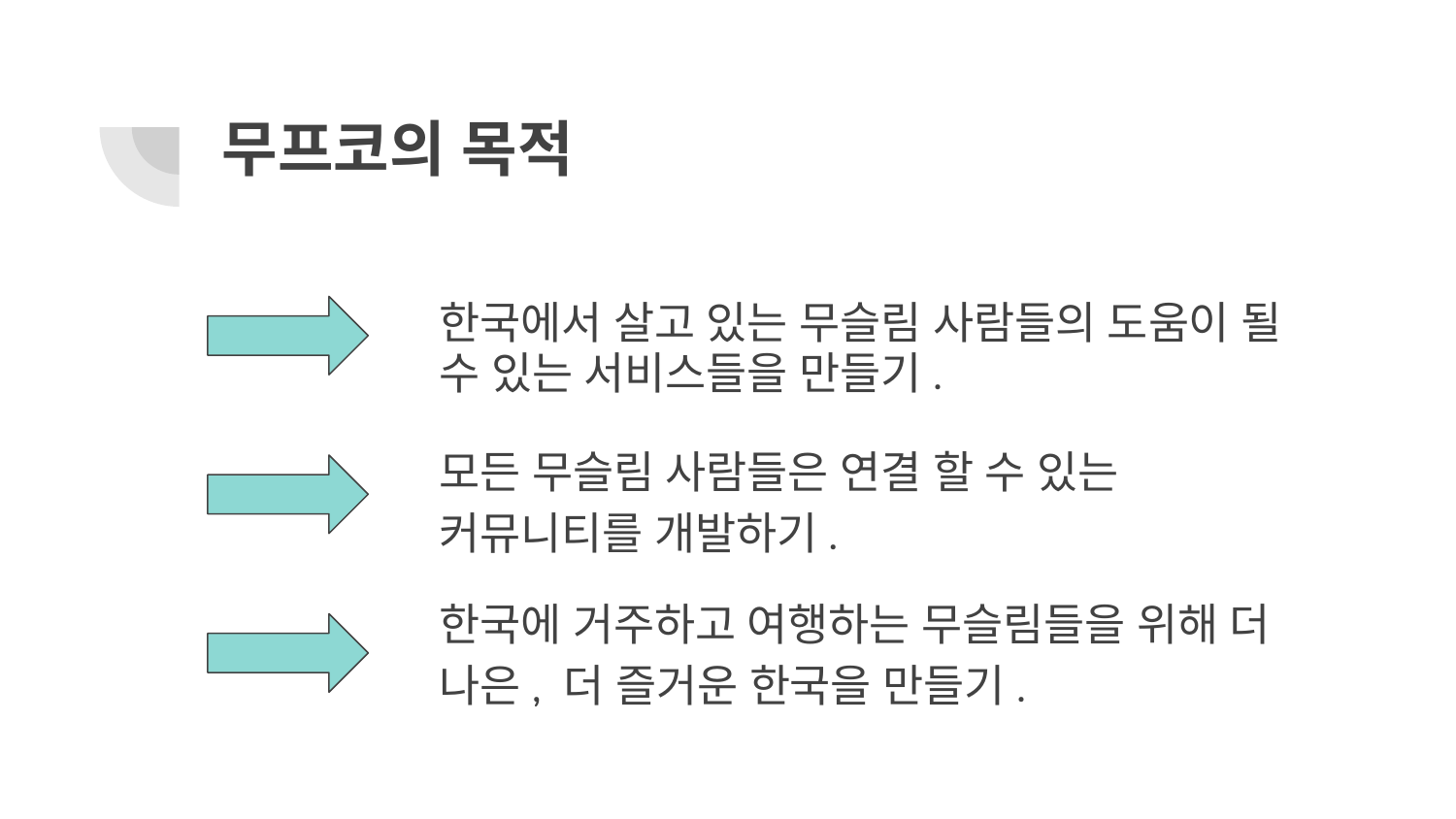

# 무프코의 목적
한국에서 살고 있는 무슬림 사람들의 도움이 될 수 있는 서비스들을 만들기.

모든 무슬림 사람들은 연결 할 수 있는 커뮤니티를 개발하기.

한국에 거주하고 여행하는 무슬림들을 위해 더 나은, 더 즐거운 한국을 만들기.